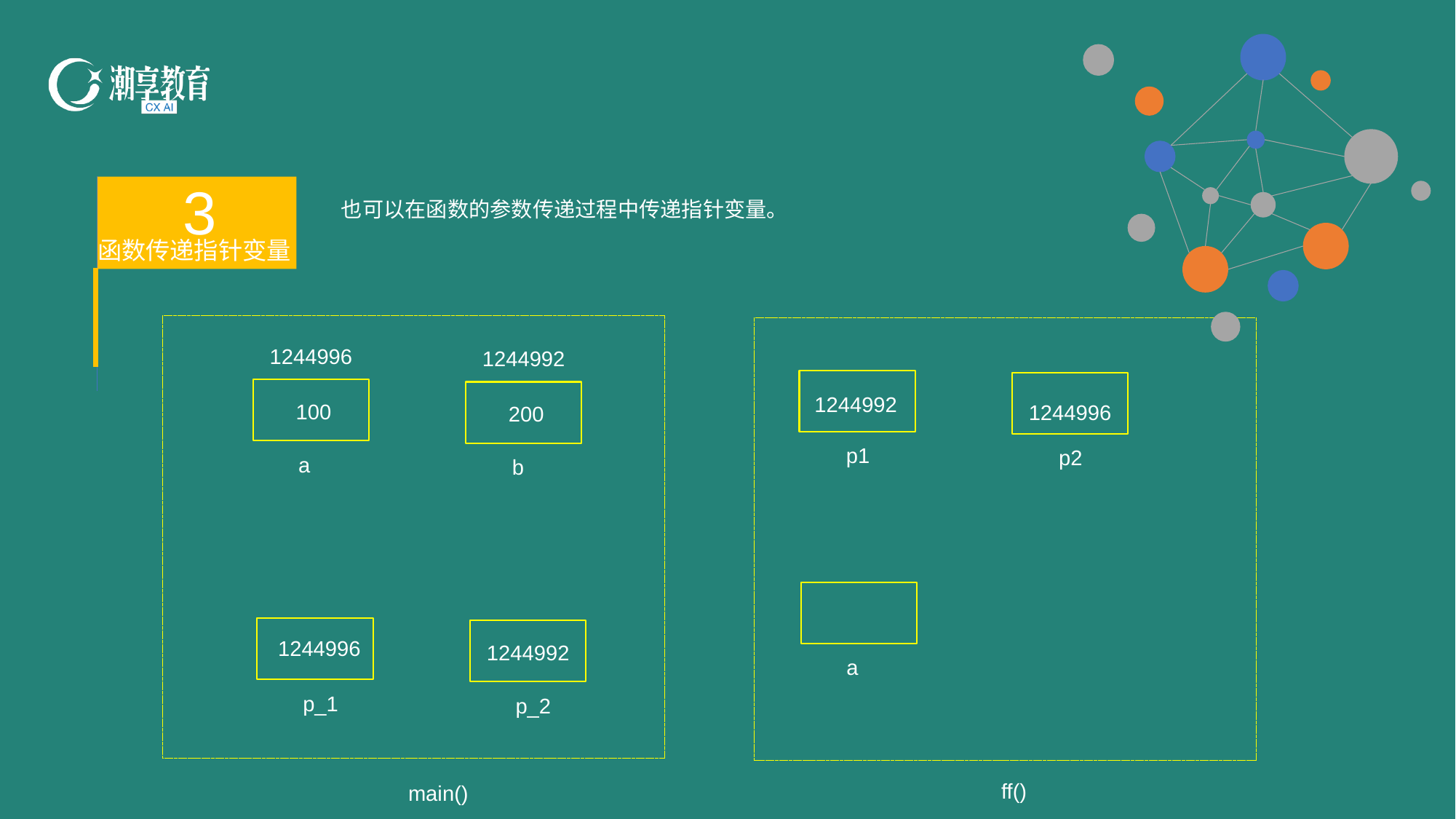

3

函数传递指针变量

也可以在函数的参数传递过程中传递指针变量。

1244996
1244992

1244992
100
1244996
200

p1
p2

a
b

1244996
1244992

a

p_1
p_2
ff()
main()